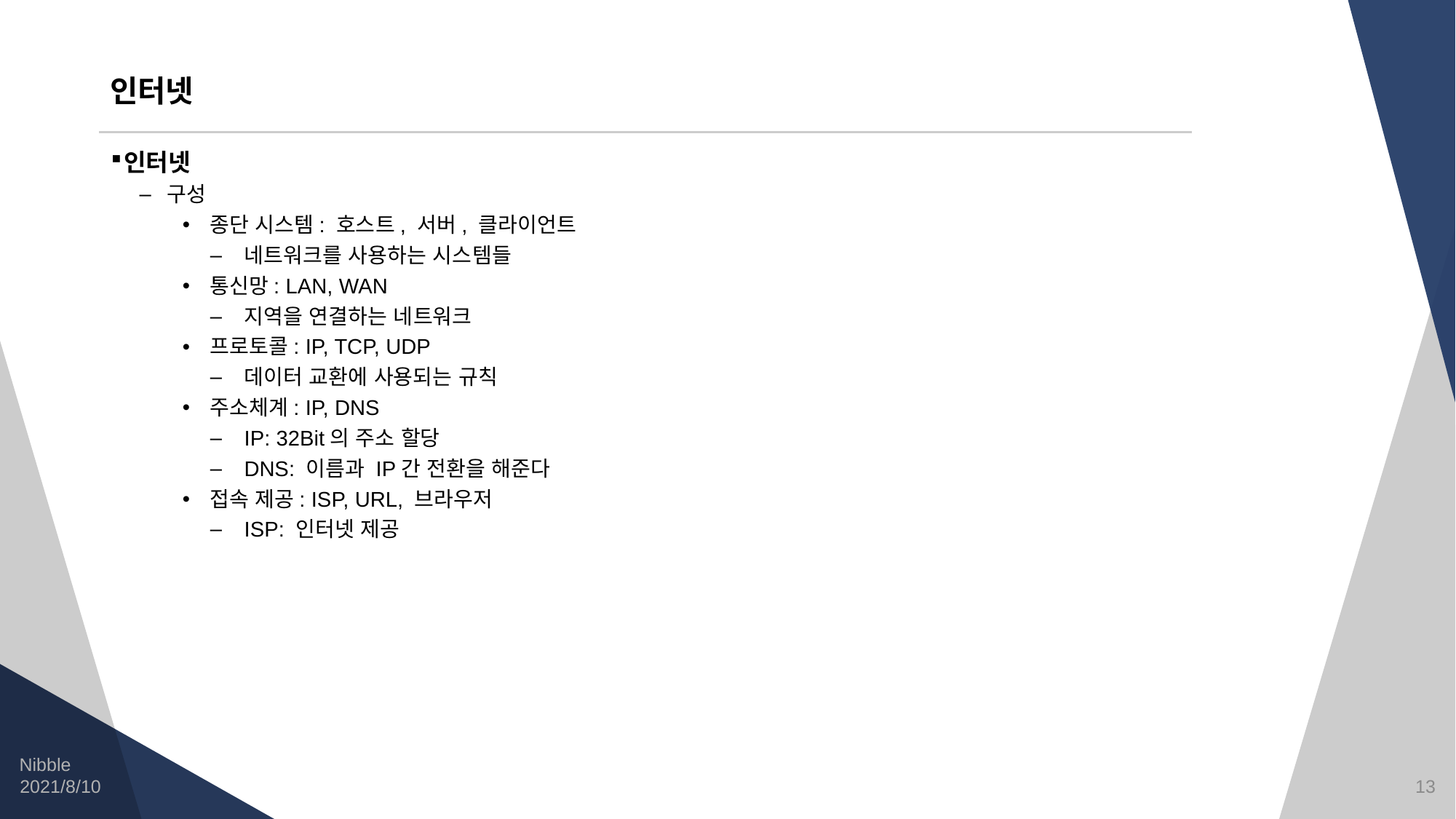

# 인터넷

인터넷
구성
종단 시스템: 호스트, 서버, 클라이언트
네트워크를 사용하는 시스템들
통신망: LAN, WAN
지역을 연결하는 네트워크
프로토콜: IP, TCP, UDP
데이터 교환에 사용되는 규칙
주소체계: IP, DNS
IP: 32Bit의 주소 할당
DNS: 이름과 IP간 전환을 해준다
접속 제공: ISP, URL, 브라우저
ISP: 인터넷 제공
Nibble
2021/8/10
13